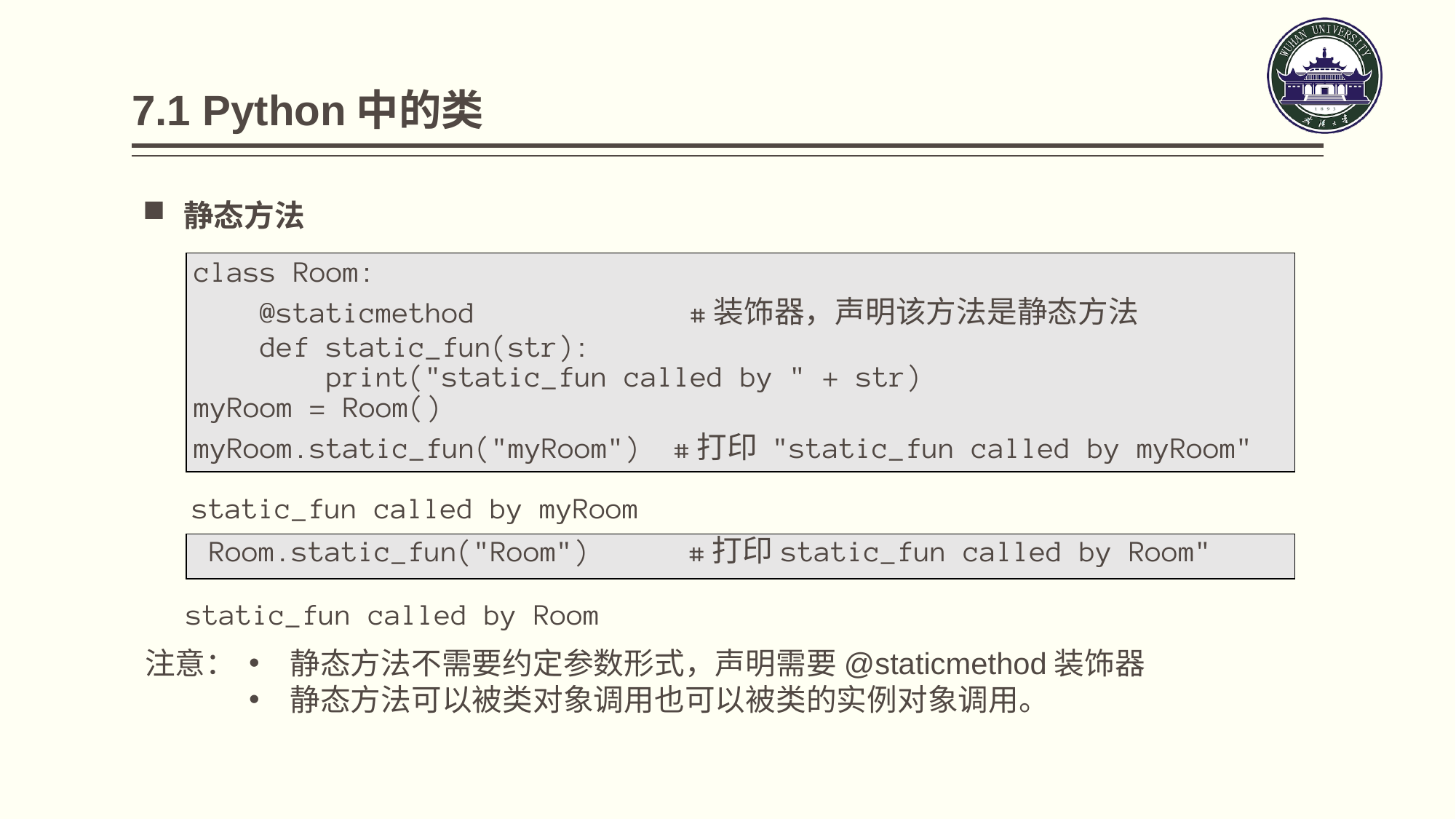

# 7.1 Python中的类
静态方法
| class Room: @staticmethod #装饰器，声明该方法是静态方法 def static\_fun(str): print("static\_fun called by " + str) myRoom = Room() myRoom.static\_fun("myRoom") #打印 "static\_fun called by myRoom" |
| --- |
static_fun called by myRoom
| Room.static\_fun("Room") #打印static\_fun called by Room" |
| --- |
static_fun called by Room
注意：
静态方法不需要约定参数形式，声明需要@staticmethod装饰器
静态方法可以被类对象调用也可以被类的实例对象调用。